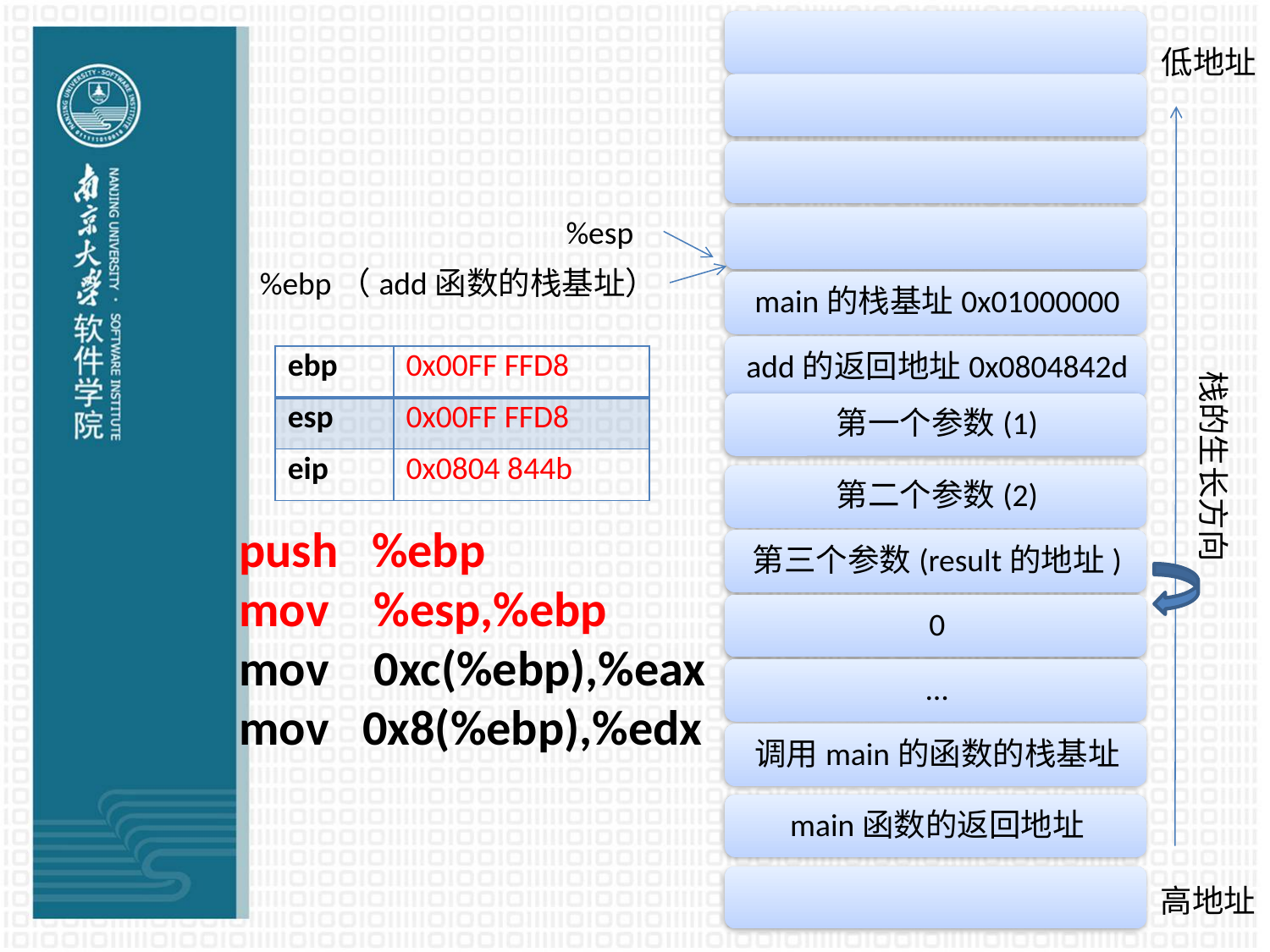

main的栈基址0x01000000
add的返回地址0x0804842d
第一个参数(1)
第二个参数(2)
第三个参数(result的地址)
0
…
调用main的函数的栈基址
main函数的返回地址

低地址
%esp
%ebp（add函数的栈基址）
| ebp | 0x00FF FFD8 |
| --- | --- |
| esp | 0x00FF FFD8 |
| eip | 0x0804 844b |
栈的生长方向
# push   %ebp mov    %esp,%ebp mov    0xc(%ebp),%eax mov   0x8(%ebp),%edx

高地址